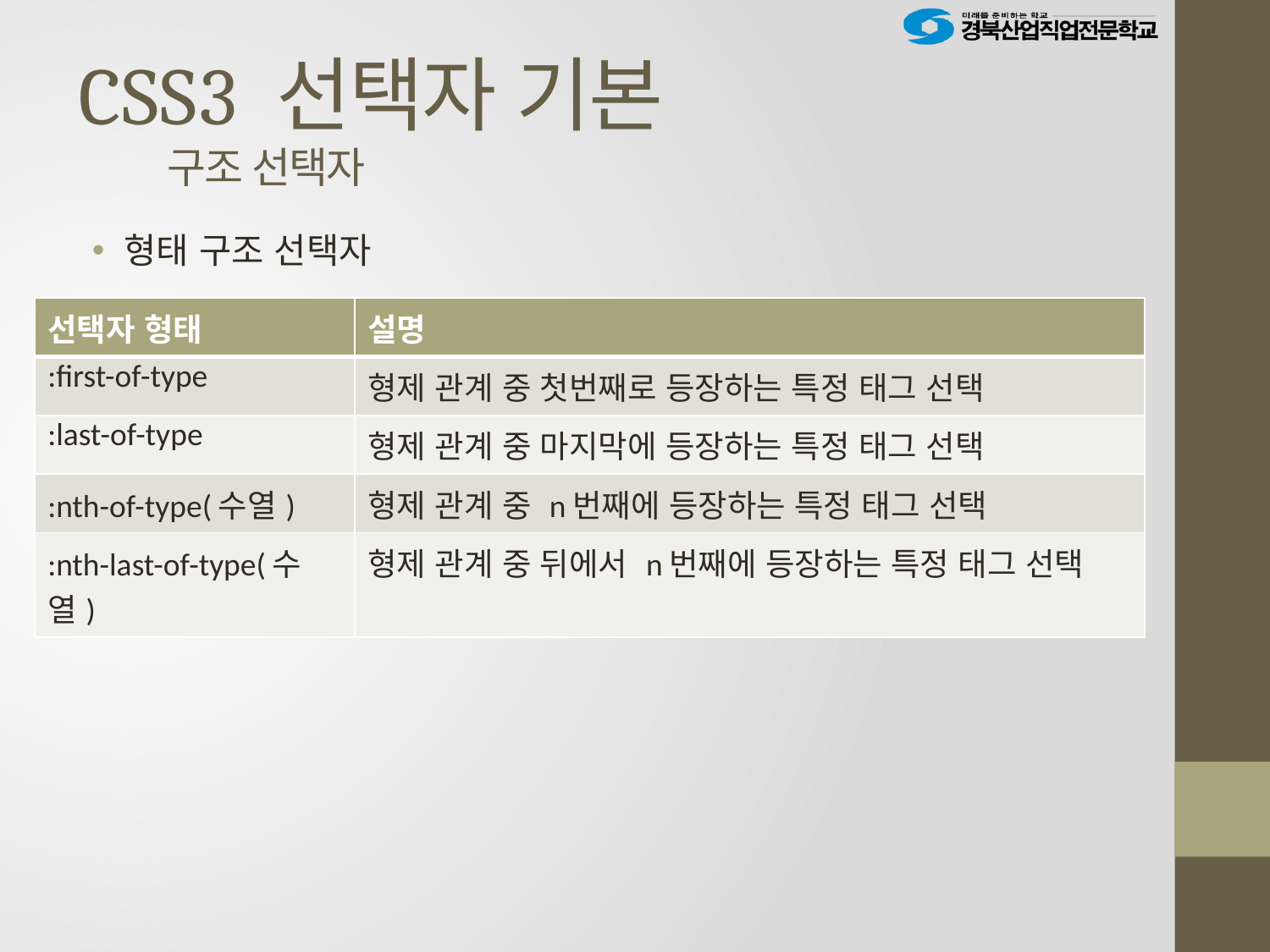

# CSS3 선택자 기본 구조 선택자
형태 구조 선택자
| 선택자 형태 | 설명 |
| --- | --- |
| :first-of-type | 형제 관계 중 첫번째로 등장하는 특정 태그 선택 |
| :last-of-type | 형제 관계 중 마지막에 등장하는 특정 태그 선택 |
| :nth-of-type(수열) | 형제 관계 중 n번째에 등장하는 특정 태그 선택 |
| :nth-last-of-type(수열) | 형제 관계 중 뒤에서 n번째에 등장하는 특정 태그 선택 |